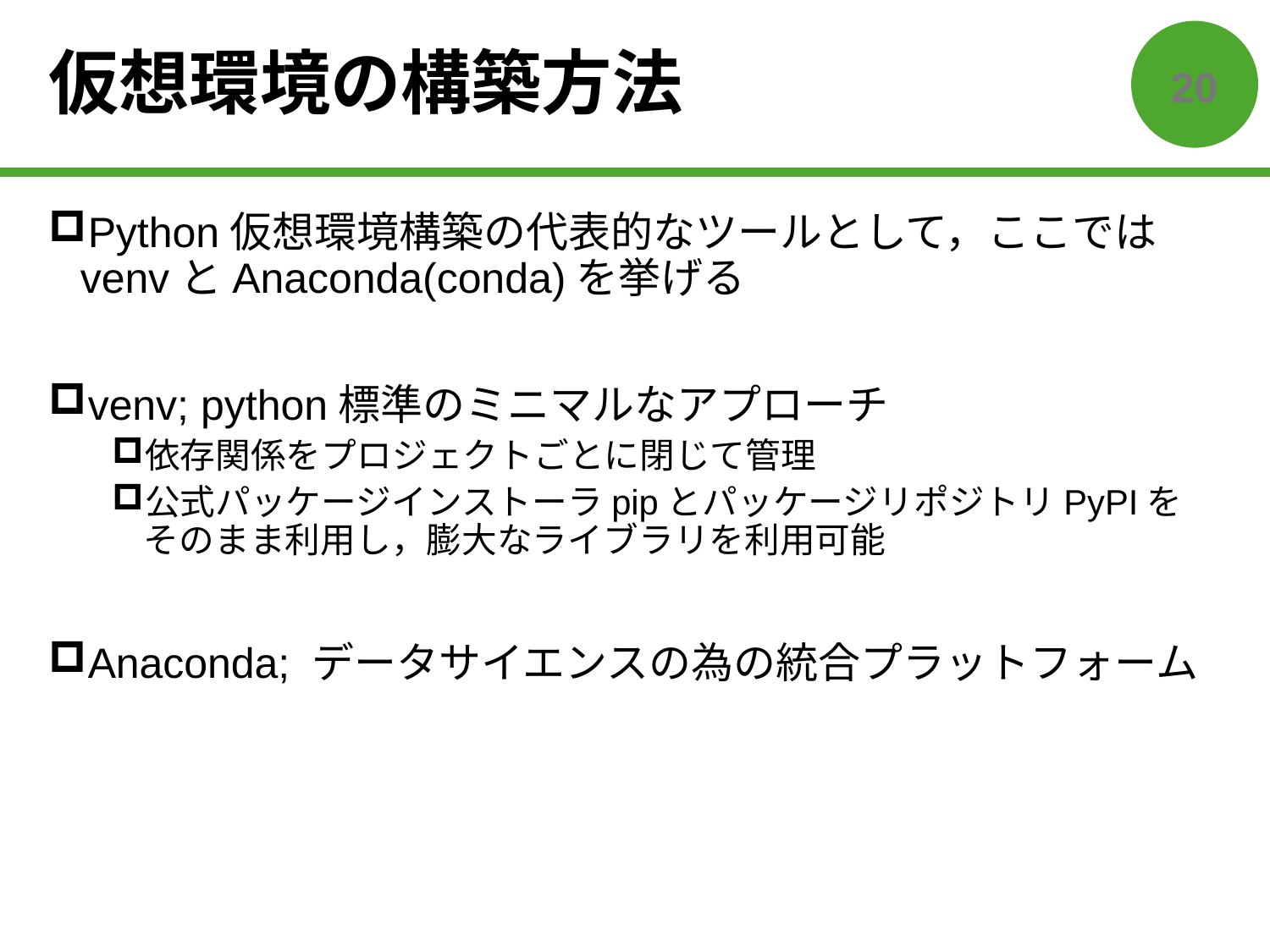

# 仮想環境の構築方法
20
Python仮想環境構築の代表的なツールとして，ここでは
venvとAnaconda(conda)を挙げる

venv; python標準のミニマルなアプローチ
依存関係をプロジェクトごとに閉じて管理
公式パッケージインストーラpipとパッケージリポジトリPyPIを
そのまま利用し，膨大なライブラリを利用可能

Anaconda; データサイエンスの為の統合プラットフォーム